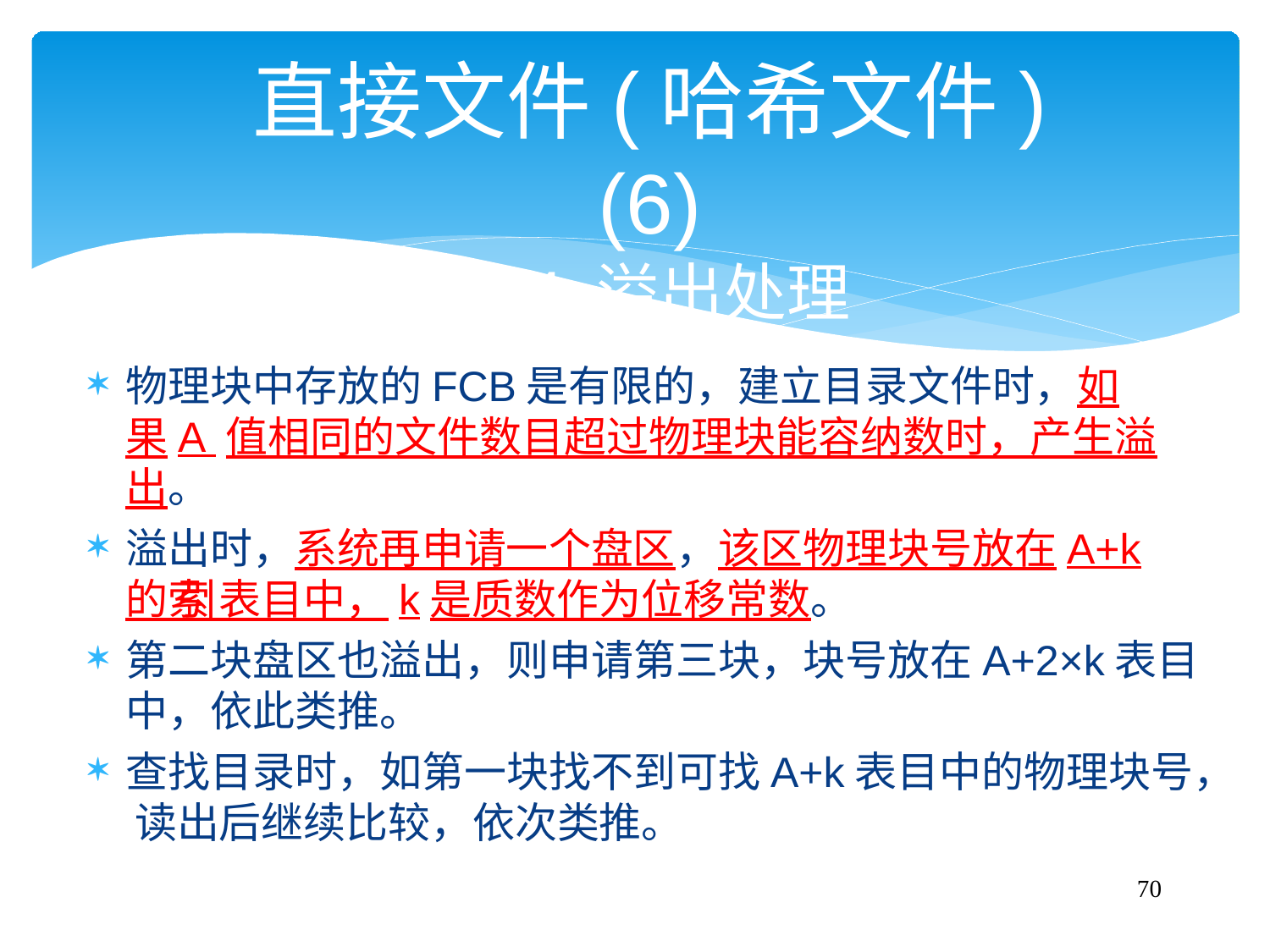

# 直接文件(哈希文件)(6)
步4 溢出处理
物理块中存放的FCB是有限的，建立目录文件时，如果A 值相同的文件数目超过物理块能容纳数时，产生溢出。
溢出时，系统再申请一个盘区，该区物理块号放在A+k的索 引表目中，k是质数作为位移常数。
第二块盘区也溢出，则申请第三块，块号放在A+2×k表目 中，依此类推。
查找目录时，如第一块找不到可找A+k表目中的物理块号， 读出后继续比较，依次类推。
70